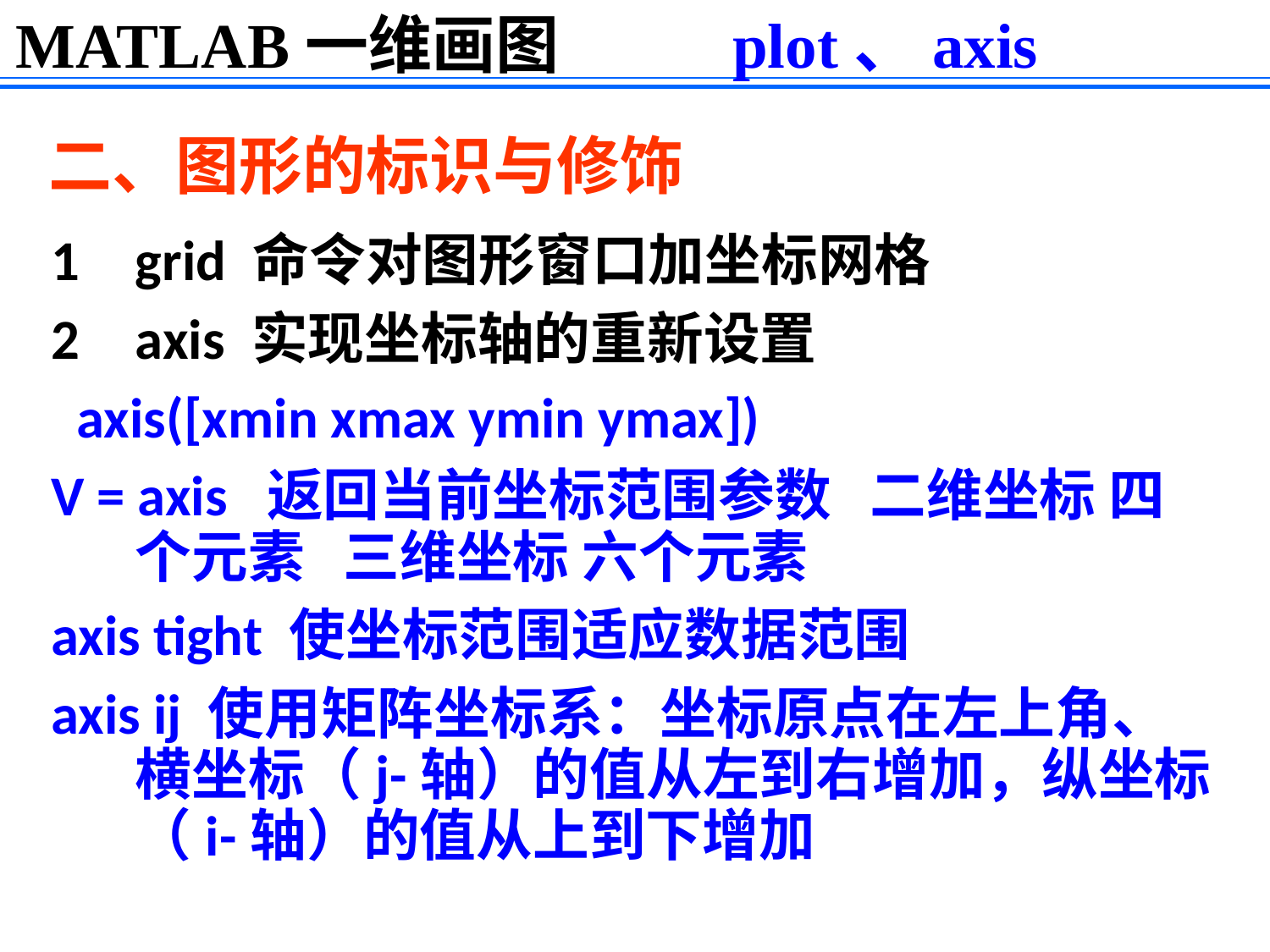

MATLAB一维画图           plot、axis

# 二、图形的标识与修饰
grid 命令对图形窗口加坐标网格
axis 实现坐标轴的重新设置
  axis([xmin xmax ymin ymax])
V = axis  返回当前坐标范围参数   二维坐标 四个元素   三维坐标 六个元素
axis tight 使坐标范围适应数据范围
axis ij 使用矩阵坐标系：坐标原点在左上角、横坐标（j-轴）的值从左到右增加，纵坐标（i-轴）的值从上到下增加